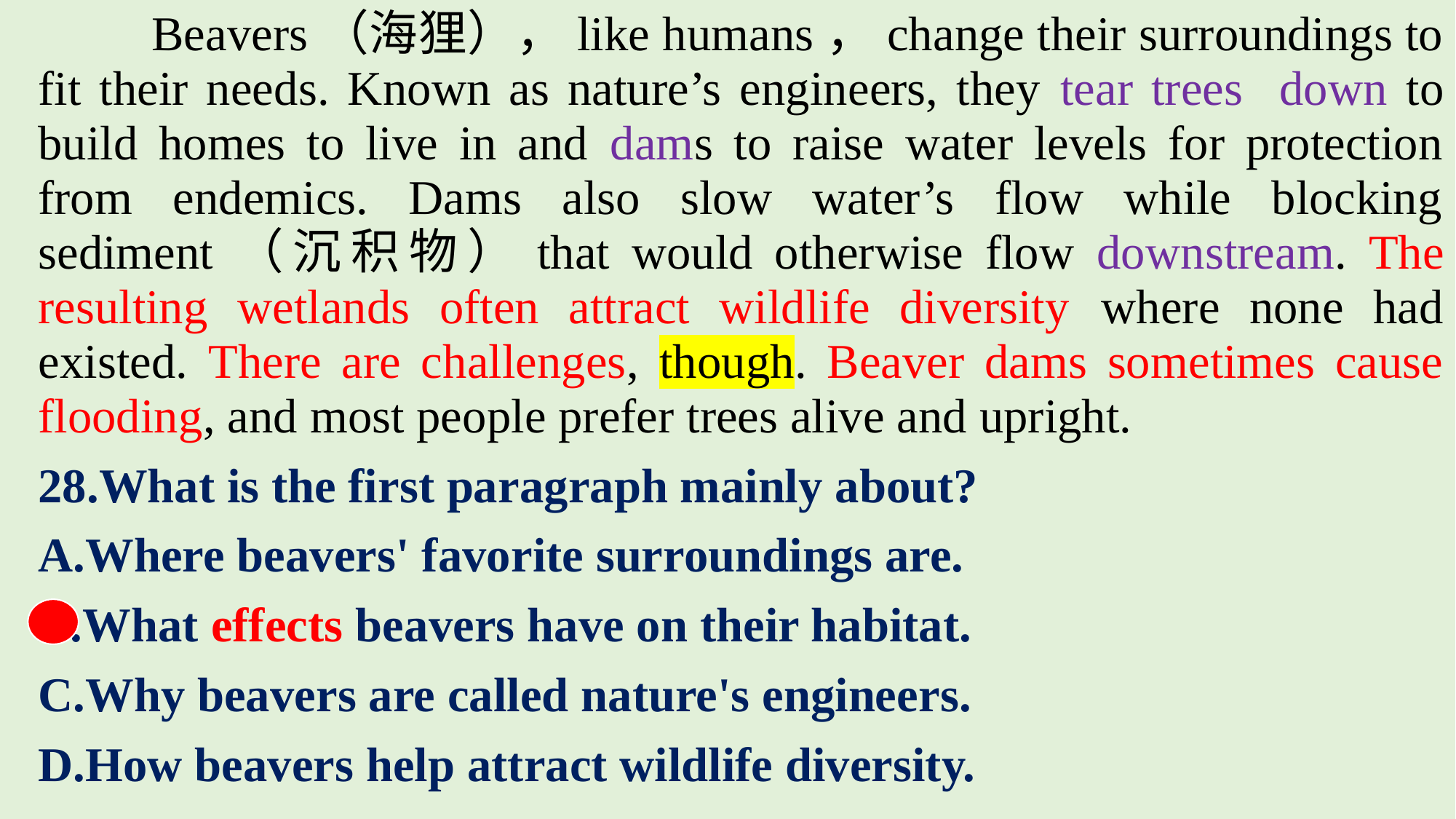

Beavers（海狸），like humans，change their surroundings to fit their needs. Known as nature’s engineers, they tear trees  down to build homes to live in and dams to raise water levels for protection from endemics. Dams also slow water’s flow while blocking sediment（沉积物）that would otherwise flow downstream. The resulting wetlands often attract wildlife diversity where none had existed. There are challenges, though. Beaver dams sometimes cause flooding, and most people prefer trees alive and upright.
28.What is the first paragraph mainly about?
A.Where beavers' favorite surroundings are.
B.What effects beavers have on their habitat.
C.Why beavers are called nature's engineers.
D.How beavers help attract wildlife diversity.